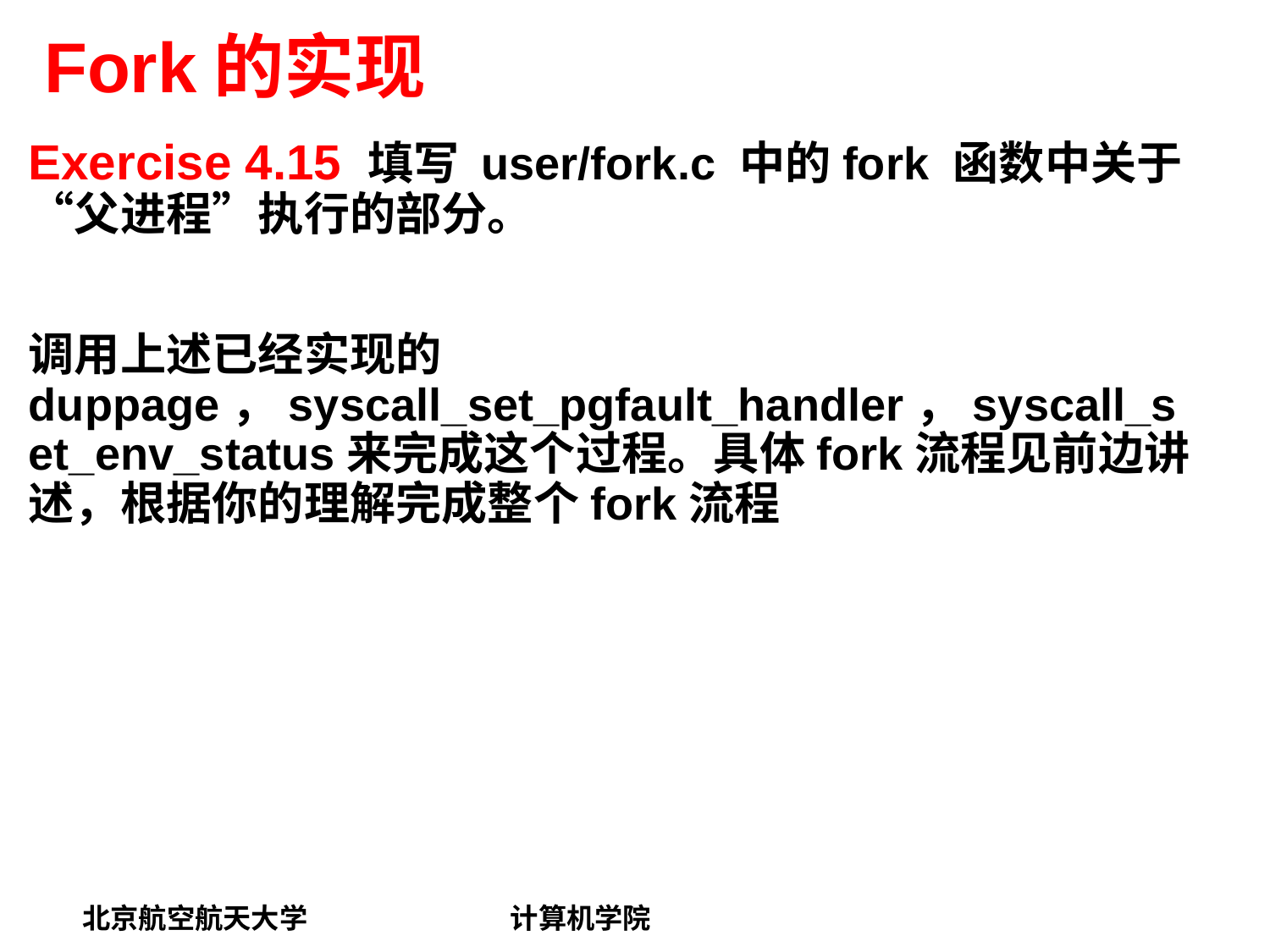

# Fork的实现
Exercise 4.15 填写 user/fork.c 中的fork 函数中关于“父进程”执行的部分。

调用上述已经实现的duppage，syscall_set_pgfault_handler，syscall_set_env_status来完成这个过程。具体fork流程见前边讲述，根据你的理解完成整个fork流程